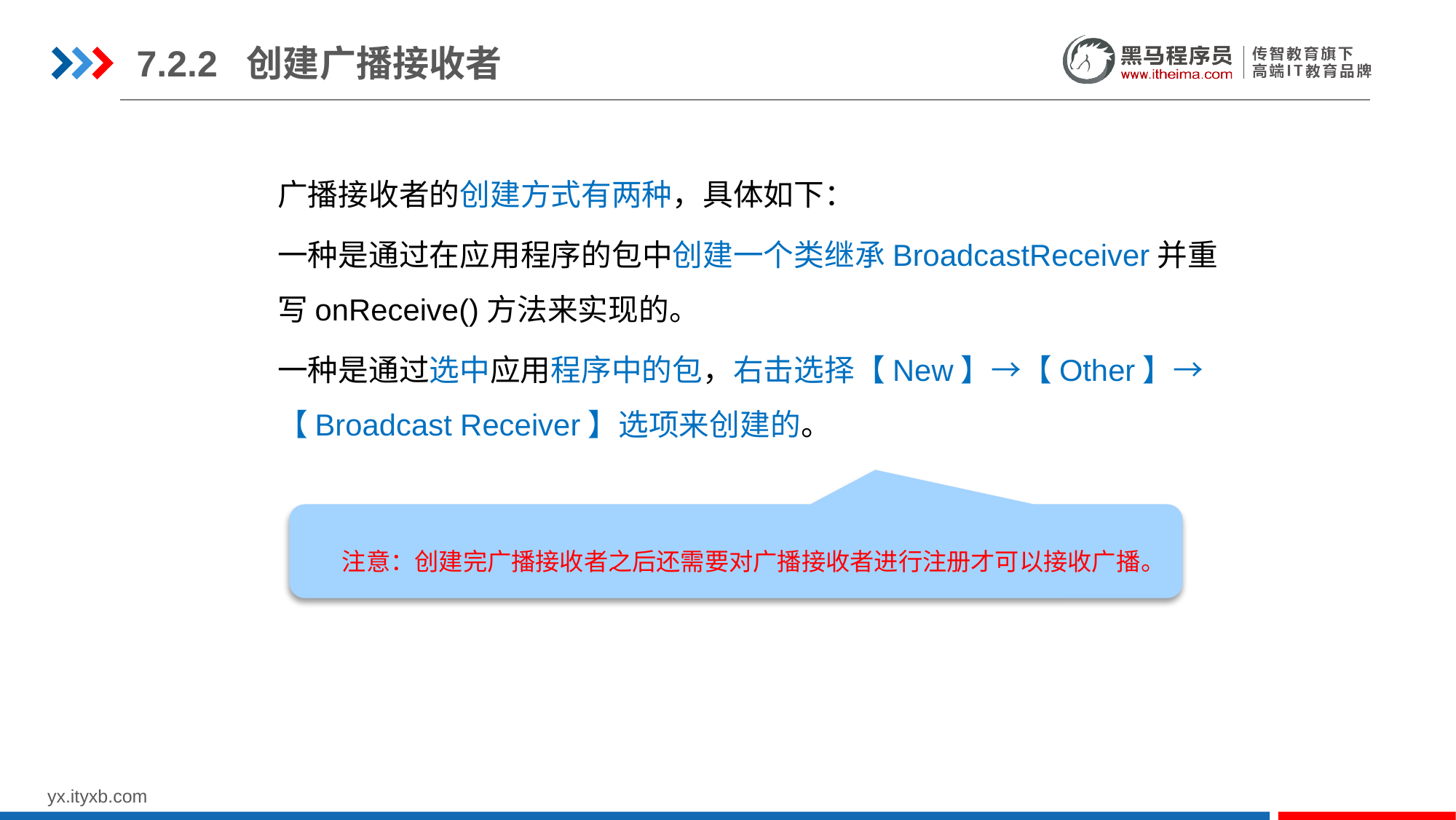

7.2.2  创建广播接收者
广播接收者的创建方式有两种，具体如下：
一种是通过在应用程序的包中创建一个类继承BroadcastReceiver并重写onReceive()方法来实现的。
一种是通过选中应用程序中的包，右击选择【New】→【Other】→【Broadcast Receiver】选项来创建的。

     注意：创建完广播接收者之后还需要对广播接收者进行注册才可以接收广播。